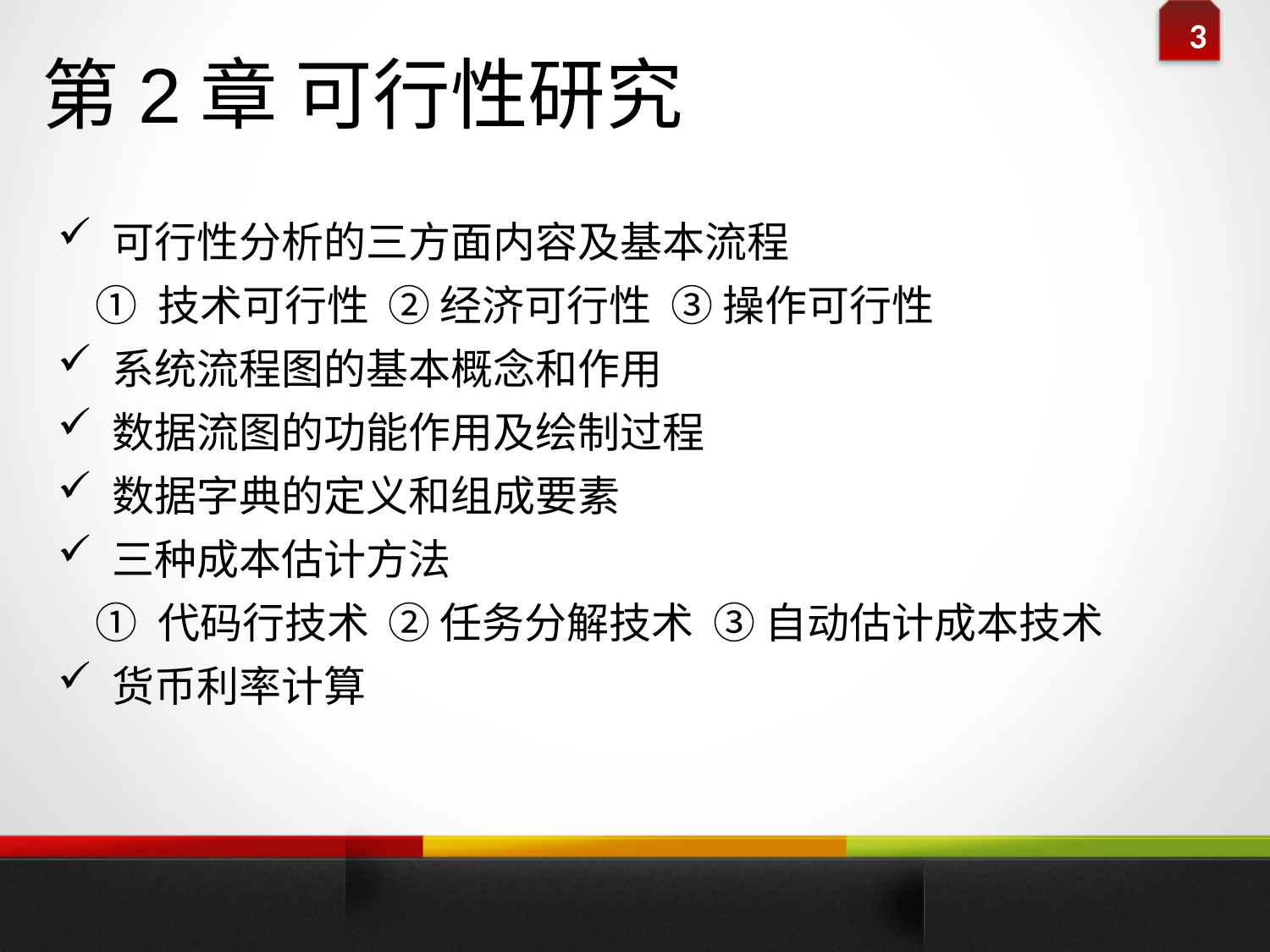

第2章 可行性研究
 可行性分析的三方面内容及基本流程
    ① 技术可行性  ② 经济可行性  ③ 操作可行性
 系统流程图的基本概念和作用
 数据流图的功能作用及绘制过程
 数据字典的定义和组成要素
 三种成本估计方法
    ① 代码行技术  ② 任务分解技术  ③ 自动估计成本技术
 货币利率计算